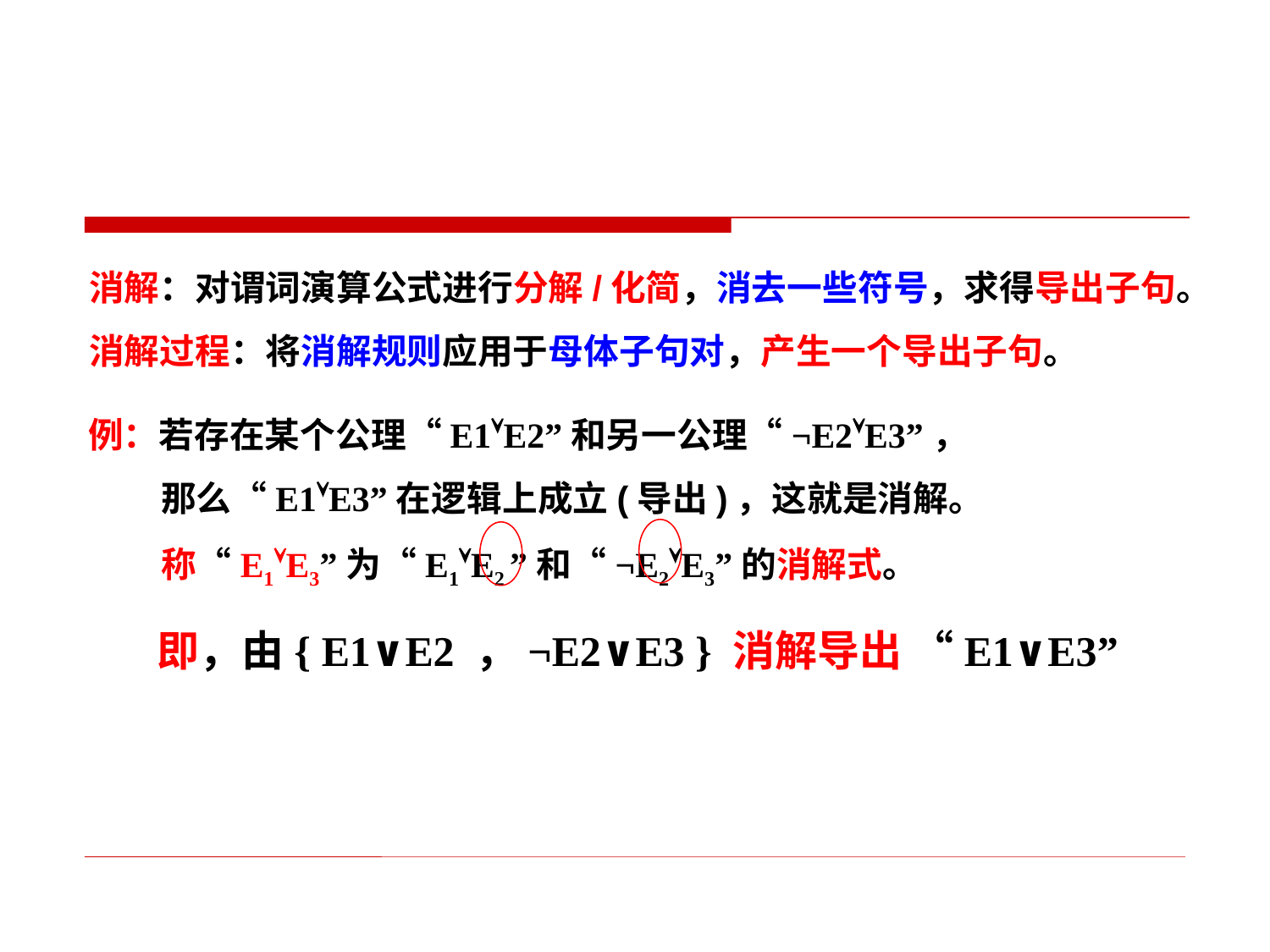

消解：对谓词演算公式进行分解/化简，消去一些符号，求得导出子句。
消解过程：将消解规则应用于母体子句对，产生一个导出子句。
例：若存在某个公理“E1∨E2”和另一公理“¬E2∨E3”，
        那么“E1∨E3”在逻辑上成立(导出)，这就是消解。
        称“E1∨E3”为“E1∨E2 ”和“¬E2∨E3”的消解式。

即，由{ E1∨E2 ，¬E2∨E3 } 消解导出 “E1∨E3”